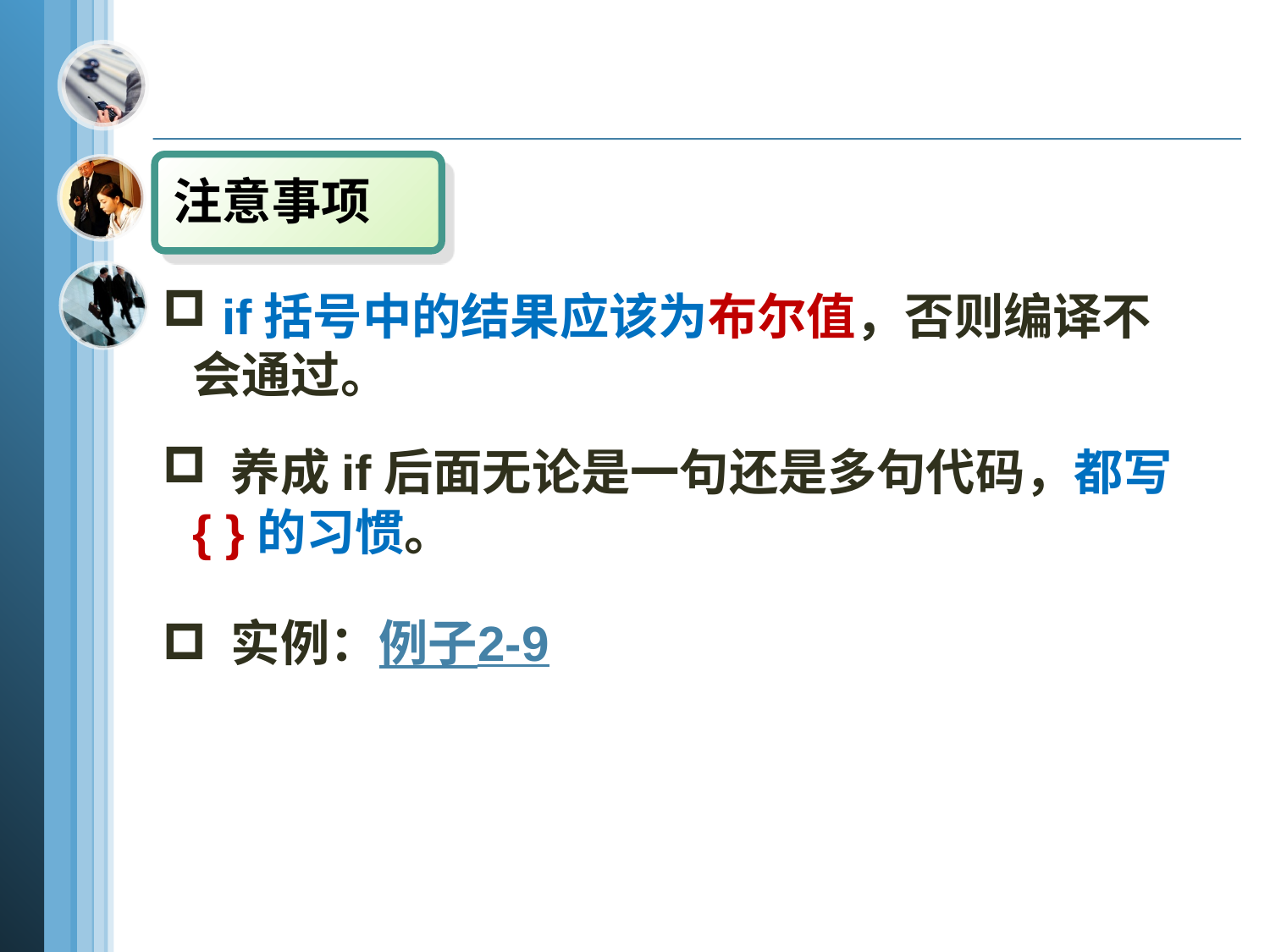

注意事项
 if括号中的结果应该为布尔值，否则编译不会通过。
 养成if后面无论是一句还是多句代码，都写{ }的习惯。
 实例：例子2-9